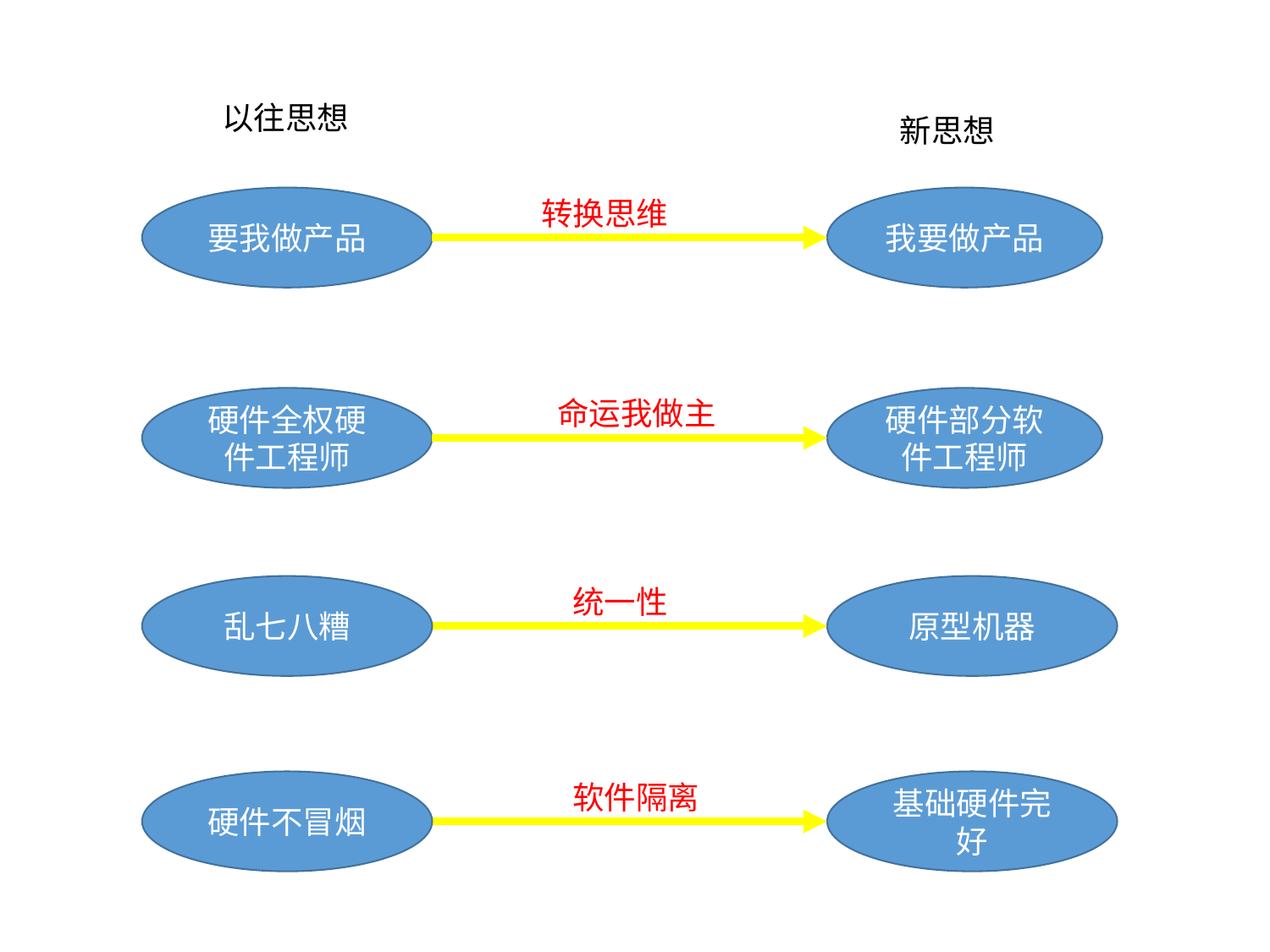

以往思想
新思想
转换思维
要我做产品
我要做产品
命运我做主
硬件全权硬件工程师
硬件部分软件工程师
统一性
乱七八糟
原型机器
软件隔离
硬件不冒烟
基础硬件完好